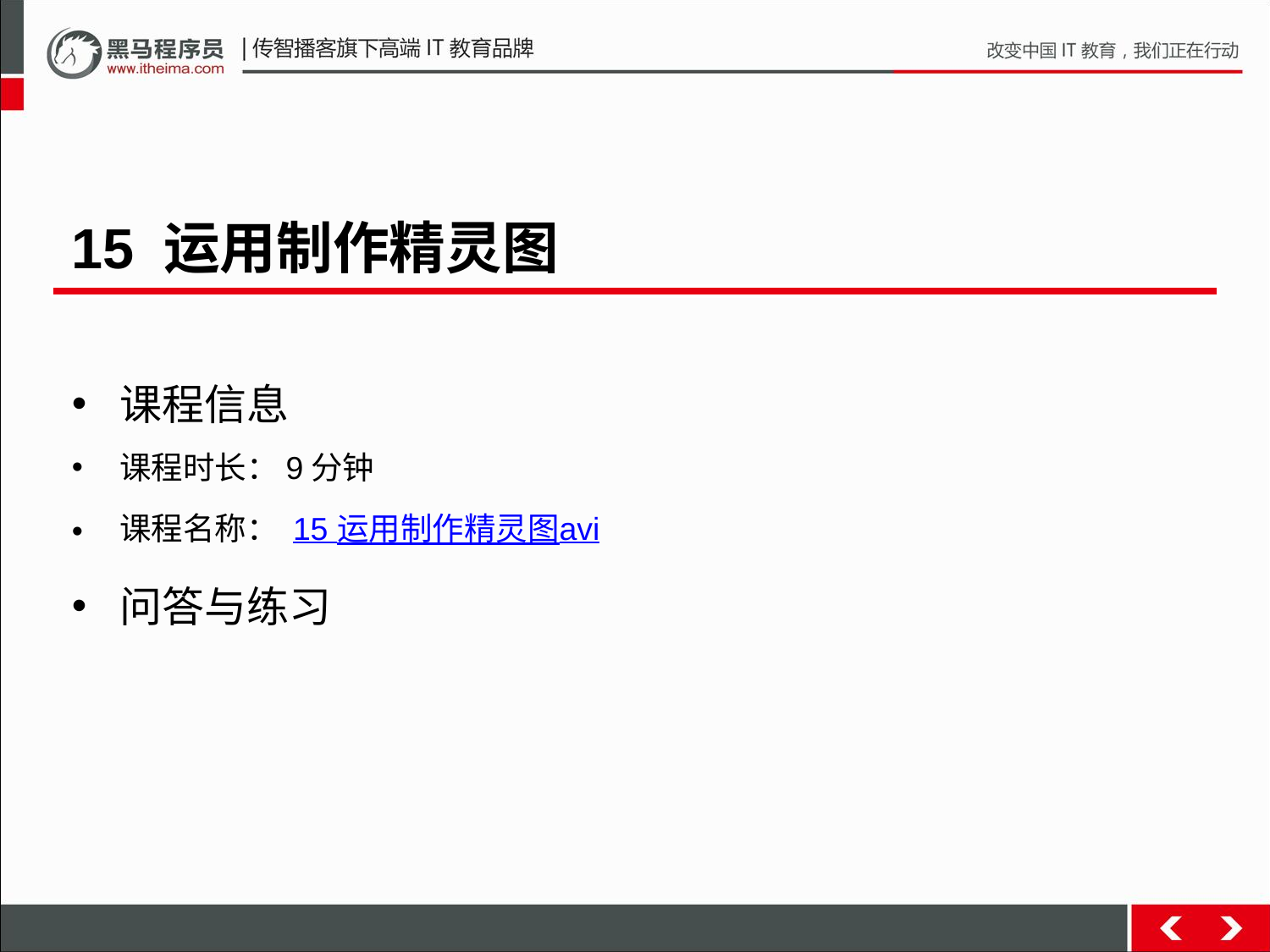

15 运用制作精灵图
课程信息
课程时长：9分钟
课程名称： 15 运用制作精灵图avi
问答与练习